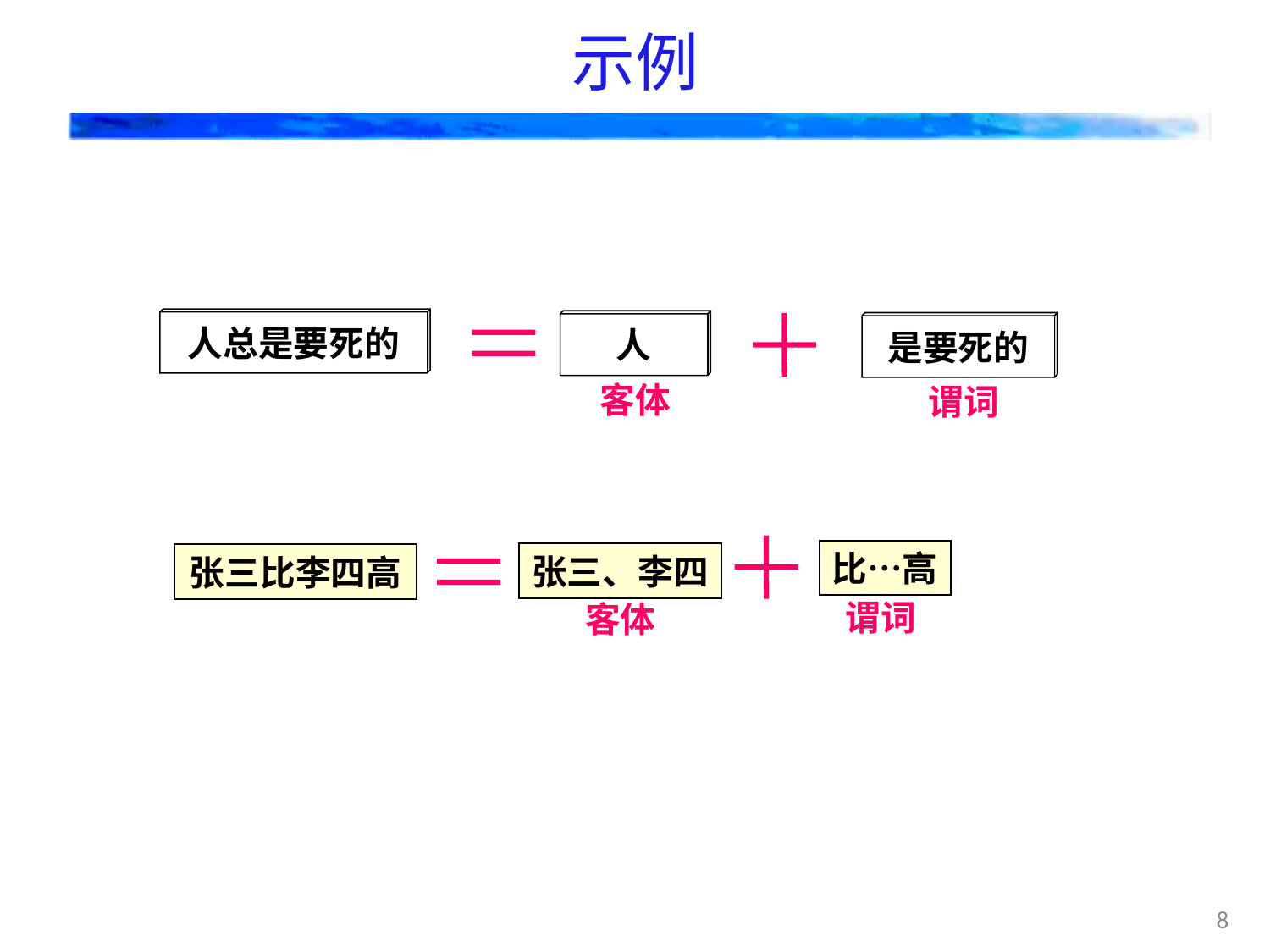

# 示例
人总是要死的
人
是要死的

客体
谓词

比…高
张三、李四
张三比李四高

谓词
客体
8